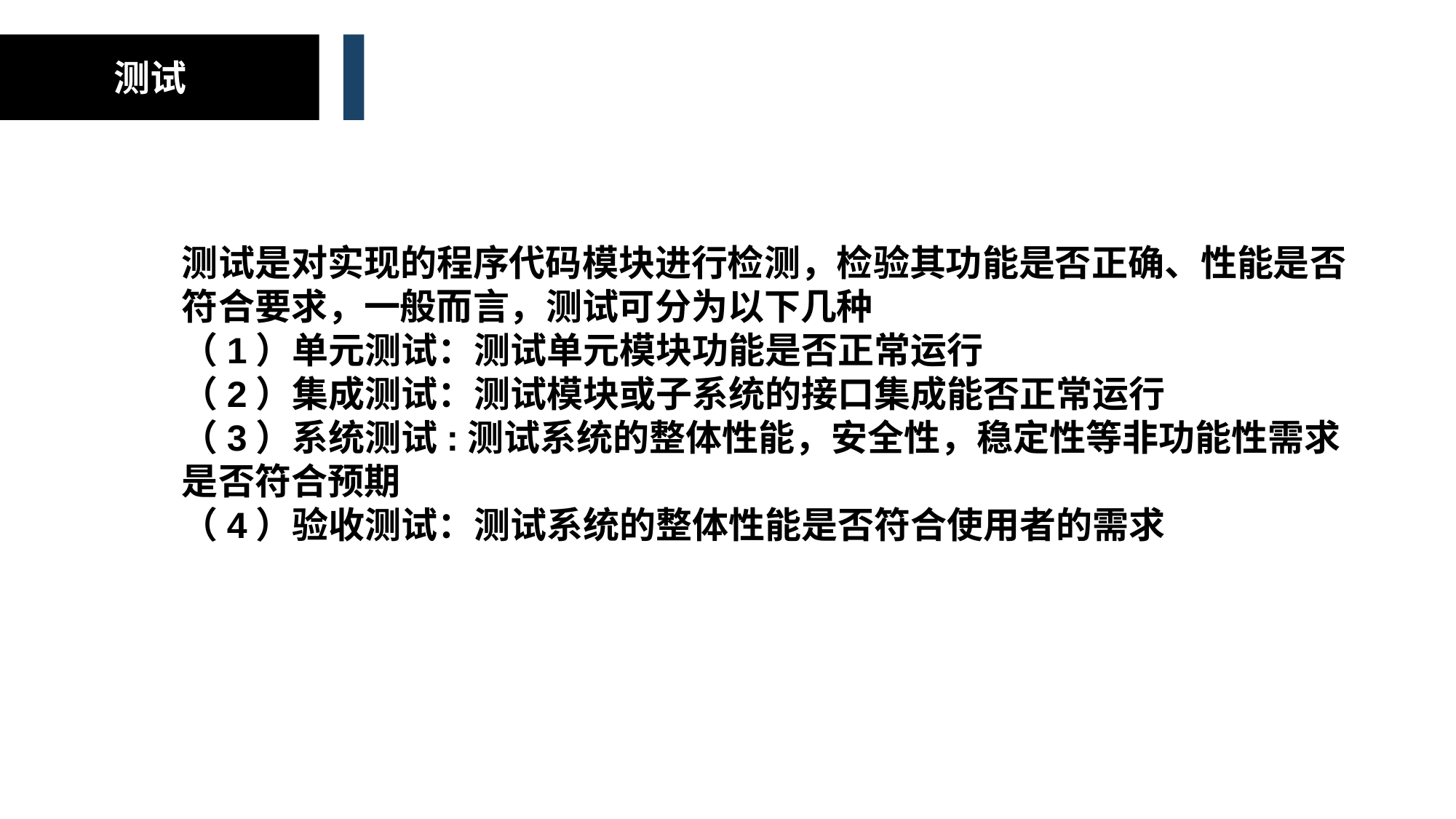

测试
测试是对实现的程序代码模块进行检测，检验其功能是否正确、性能是否符合要求，一般而言，测试可分为以下几种
（1）单元测试：测试单元模块功能是否正常运行
（2）集成测试：测试模块或子系统的接口集成能否正常运行
（3）系统测试:测试系统的整体性能，安全性，稳定性等非功能性需求是否符合预期
（4）验收测试：测试系统的整体性能是否符合使用者的需求